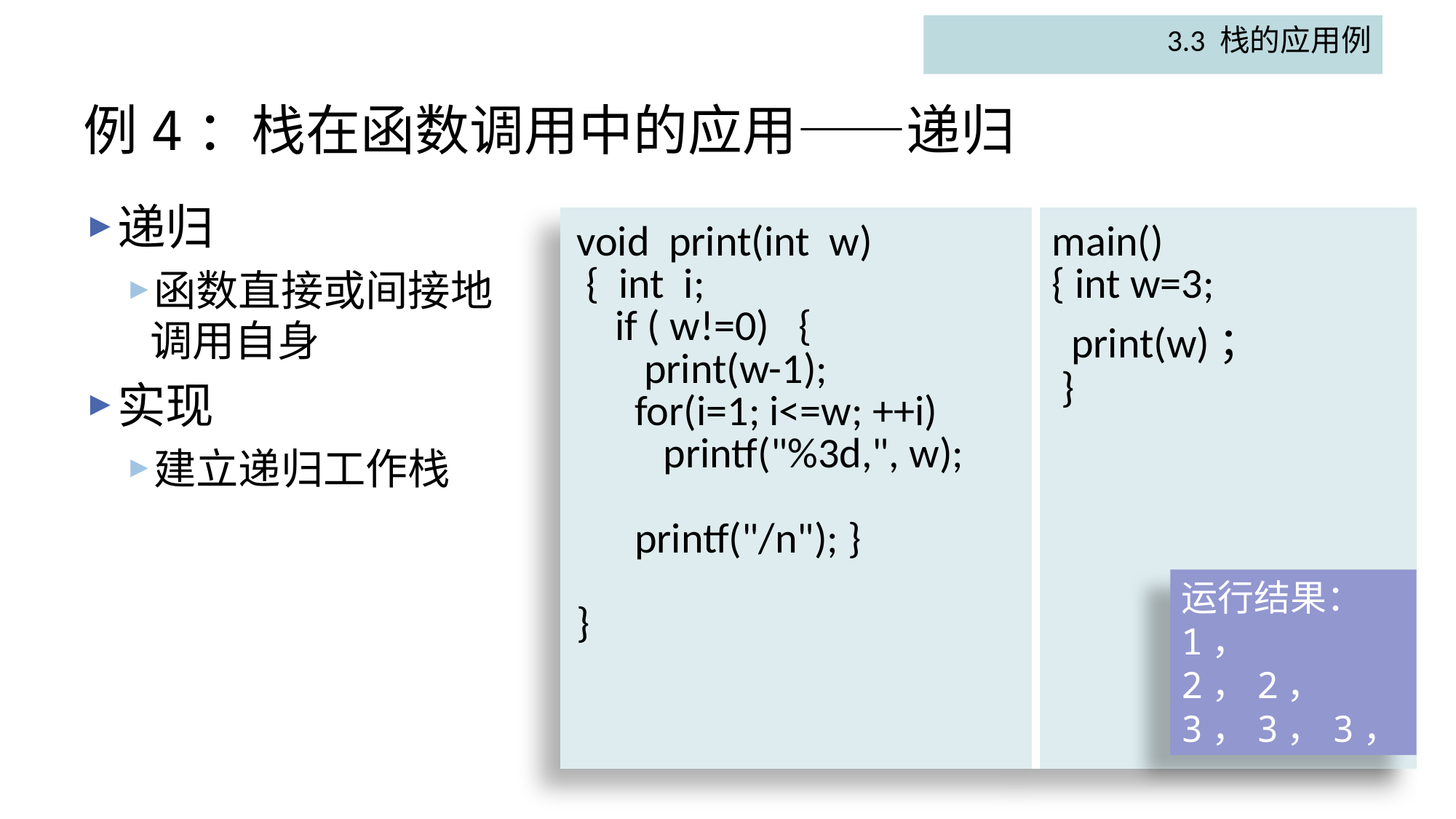

3.3 栈的应用例

# 例4：栈在函数调用中的应用——递归
递归
函数直接或间接地调用自身
实现
建立递归工作栈

| void print(int w) { int i; if ( w!=0) { print(w-1); for(i=1; i<=w; ++i) printf("%3d,", w); printf("/n"); } } | main() { int w=3; print(w)； } |
| --- | --- |
运行结果：
1，
2，2，
3，3，3，